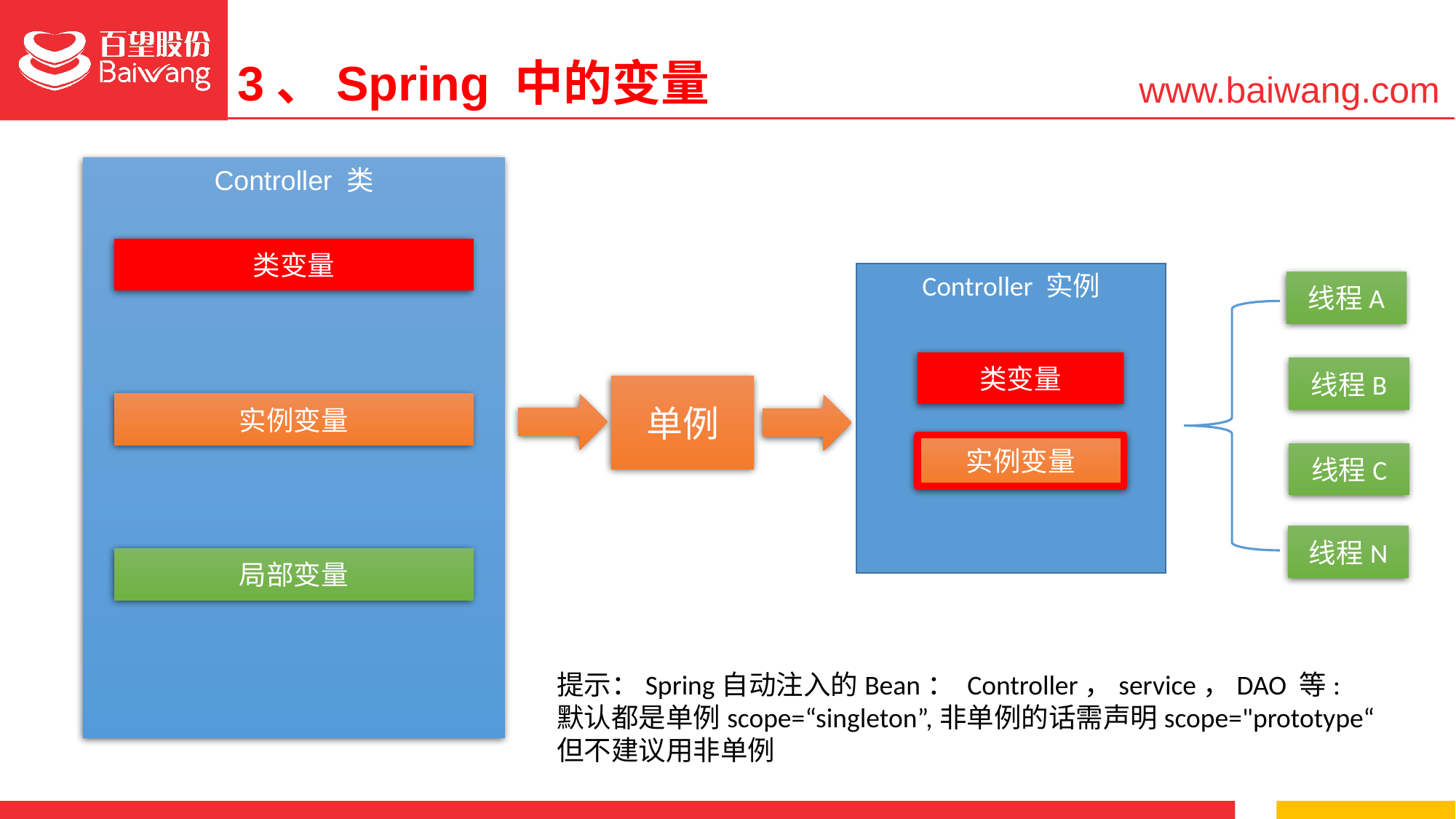

3、Spring 中的变量
Controller 类
类变量
实例变量
局部变量
Controller 实例
线程A

类变量
线程B
单例

实例变量
线程C
线程N
提示：Spring自动注入的Bean： Controller，service，DAO 等:
默认都是单例scope=“singleton”,非单例的话需声明scope="prototype“
但不建议用非单例